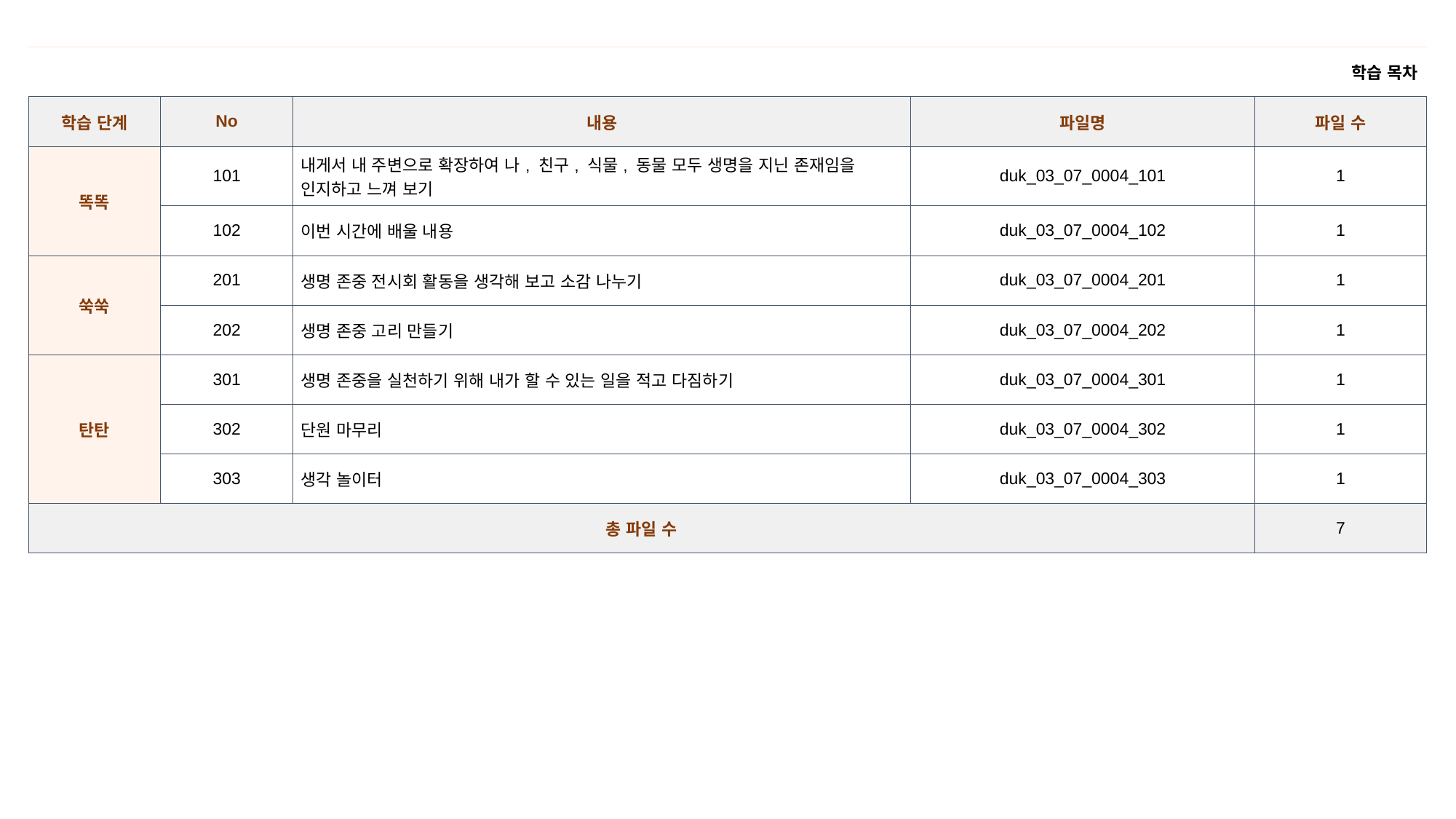

| 학습 목차 |  |  |  |  |
| --- | --- | --- | --- | --- |
| 학습 단계 | No | 내용 | 파일명 | 파일 수 |
| 똑똑 | 101 | 내게서 내 주변으로 확장하여 나, 친구, 식물, 동물 모두 생명을 지닌 존재임을 인지하고 느껴 보기 | duk\_03\_07\_0004\_101 | 1 |
|  | 102 | 이번 시간에 배울 내용 | duk\_03\_07\_0004\_102 | 1 |
| 쑥쑥 | 201 | 생명 존중 전시회 활동을 생각해 보고 소감 나누기 | duk\_03\_07\_0004\_201 | 1 |
|  | 202 | 생명 존중 고리 만들기 | duk\_03\_07\_0004\_202 | 1 |
| 탄탄 | 301 | 생명 존중을 실천하기 위해 내가 할 수 있는 일을 적고 다짐하기 | duk\_03\_07\_0004\_301 | 1 |
|  | 302 | 단원 마무리 | duk\_03\_07\_0004\_302 | 1 |
|  | 303 | 생각 놀이터 | duk\_03\_07\_0004\_303 | 1 |
| 총 파일 수 |  |  |  | 7 |